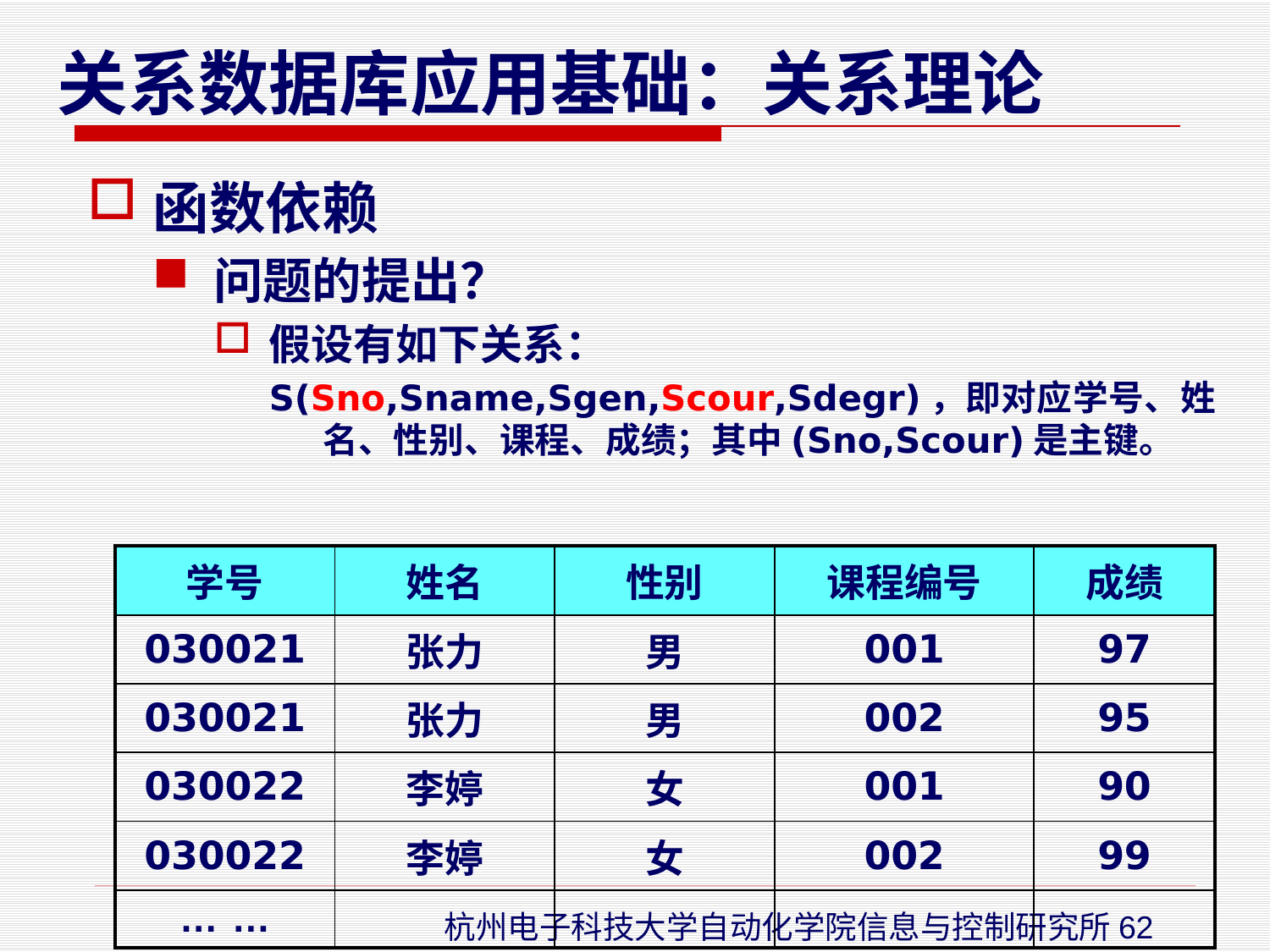

函数依赖
问题的提出？
假设有如下关系：
S(Sno,Sname,Sgen,Scour,Sdegr)，即对应学号、姓名、性别、课程、成绩；其中(Sno,Scour)是主键。
| 学号 | 姓名 | 性别 | 课程编号 | 成绩 |
| --- | --- | --- | --- | --- |
| 030021 | 张力 | 男 | 001 | 97 |
| 030021 | 张力 | 男 | 002 | 95 |
| 030022 | 李婷 | 女 | 001 | 90 |
| 030022 | 李婷 | 女 | 002 | 99 |
| … … |  |  |  |  |